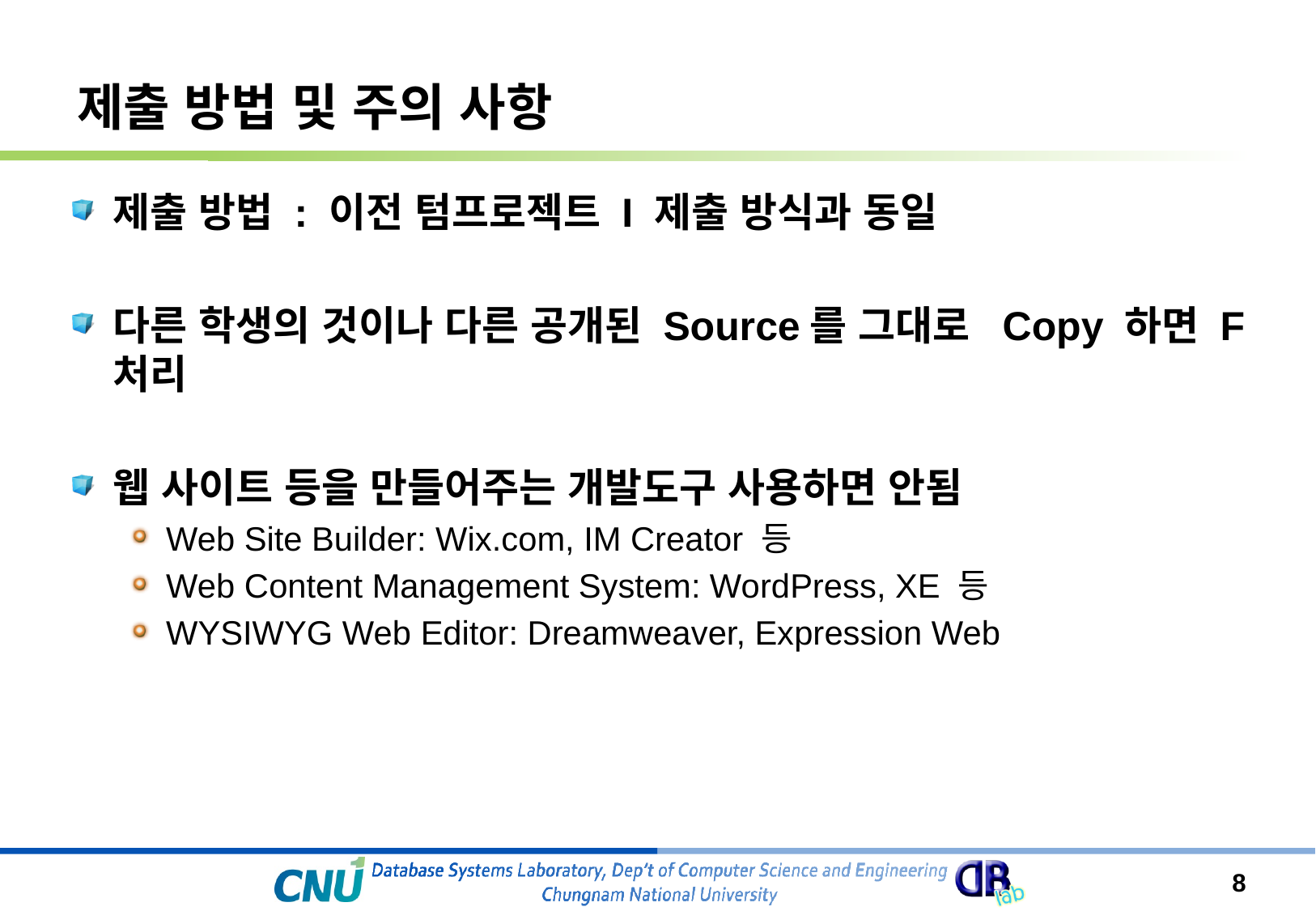

# 제출 방법 및 주의 사항
제출 방법 : 이전 텀프로젝트 I 제출 방식과 동일

다른 학생의 것이나 다른 공개된 Source를 그대로  Copy 하면 F 처리

웹 사이트 등을 만들어주는 개발도구 사용하면 안됨
Web Site Builder: Wix.com, IM Creator 등
Web Content Management System: WordPress, XE 등
WYSIWYG Web Editor: Dreamweaver, Expression Web

8